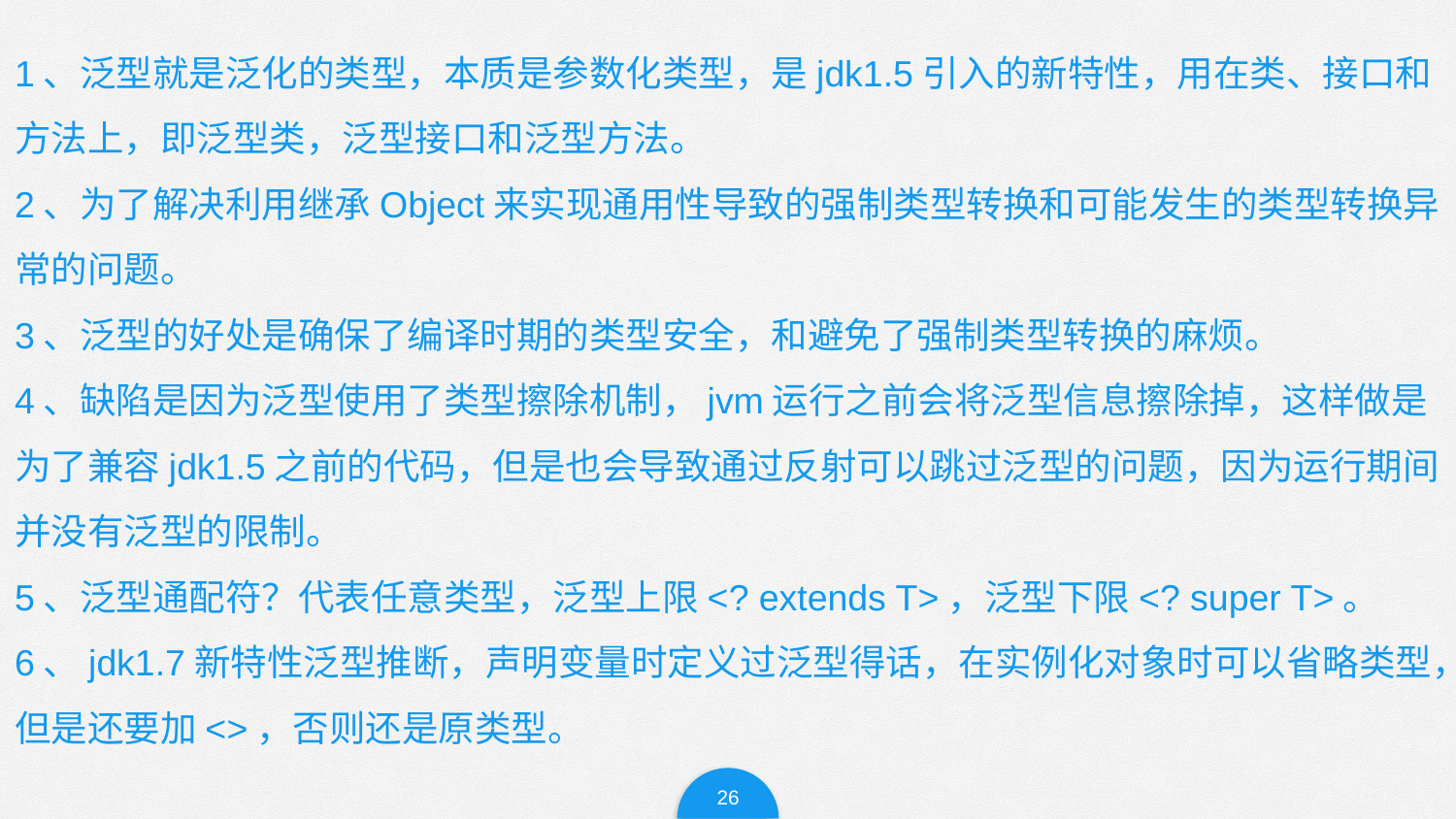

1、泛型就是泛化的类型，本质是参数化类型，是jdk1.5引入的新特性，用在类、接口和方法上，即泛型类，泛型接口和泛型方法。
2、为了解决利用继承Object来实现通用性导致的强制类型转换和可能发生的类型转换异常的问题。
3、泛型的好处是确保了编译时期的类型安全，和避免了强制类型转换的麻烦。
4、缺陷是因为泛型使用了类型擦除机制，jvm运行之前会将泛型信息擦除掉，这样做是为了兼容jdk1.5之前的代码，但是也会导致通过反射可以跳过泛型的问题，因为运行期间并没有泛型的限制。
5、泛型通配符？代表任意类型，泛型上限<? extends T>，泛型下限<? super T>。
6、jdk1.7新特性泛型推断，声明变量时定义过泛型得话，在实例化对象时可以省略类型，但是还要加<>，否则还是原类型。

26